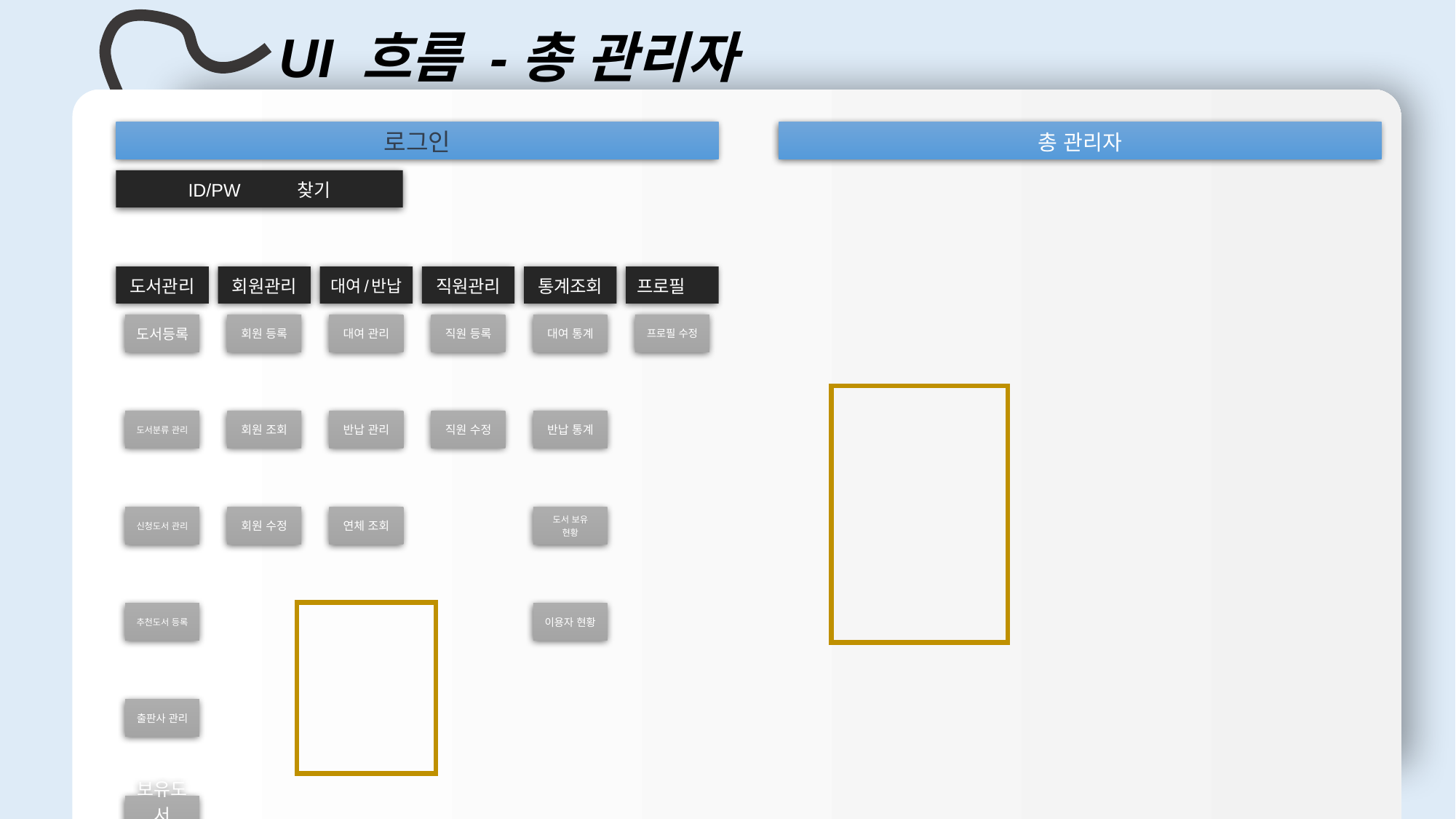

UI 흐름 -총 관리자

로그인
도서관리
프로필
대여/반납
직원관리
회원관리
총 관리자
도서등록
도서분류 관리
신청도서 관리
추천도서 등록
출판사 관리
회원 등록
회원 조회
회원 수정
대여 관리
반납 관리
연체 조회
직원 등록
통계조회
직원 수정
대여 통계
반납 통계
도서 보유 현황
이용자 현황
프로필 수정